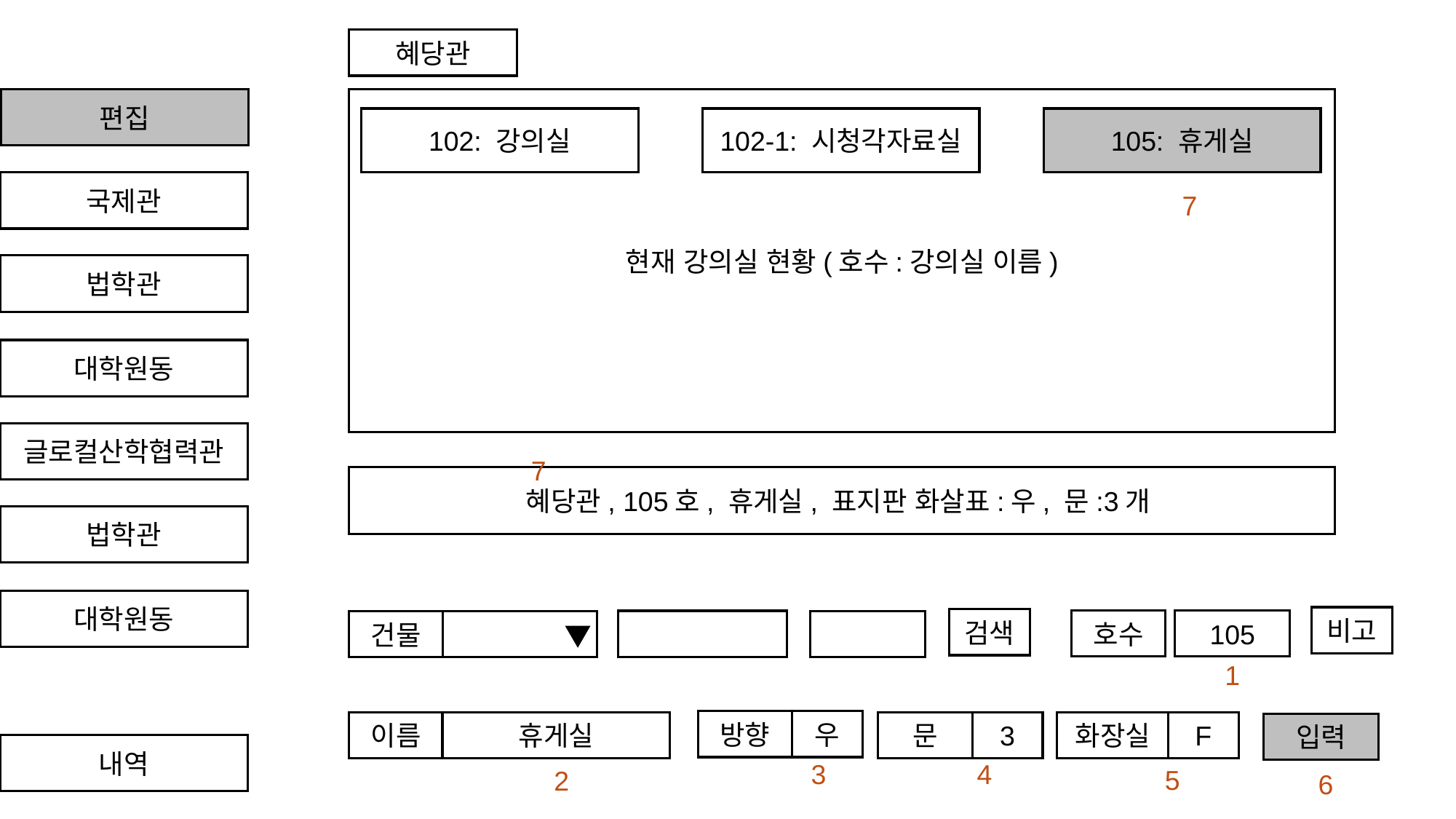

혜당관
편집
현재 강의실 현황(호수:강의실 이름)
102-1: 시청각자료실
102: 강의실
102-1: 시청각자료실
105: 휴게실
국제관
7
법학관
대학원동
글로컬산학협력관
7
혜당관, 105호, 휴게실, 표지판 화살표:우, 문:3개
법학관
대학원동
비고
검색
호수
105

건물

우
방향
이름
휴게실
3
F
문
화장실
입력
1
내역
3
4
5
2
6